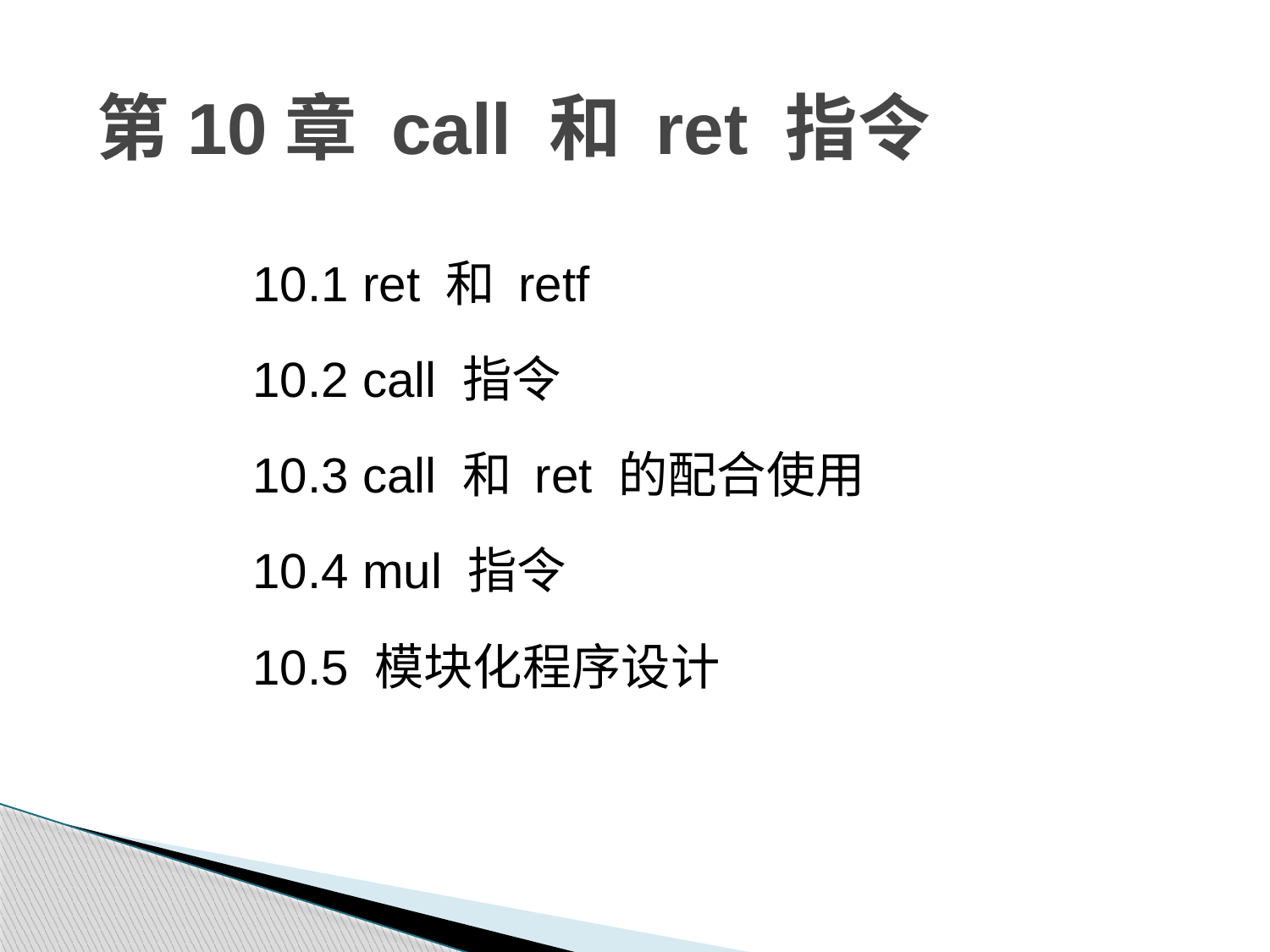

# 第10章 call 和 ret 指令
10.1 ret 和 retf
10.2 call 指令
10.3 call 和 ret 的配合使用
10.4 mul 指令
10.5 模块化程序设计